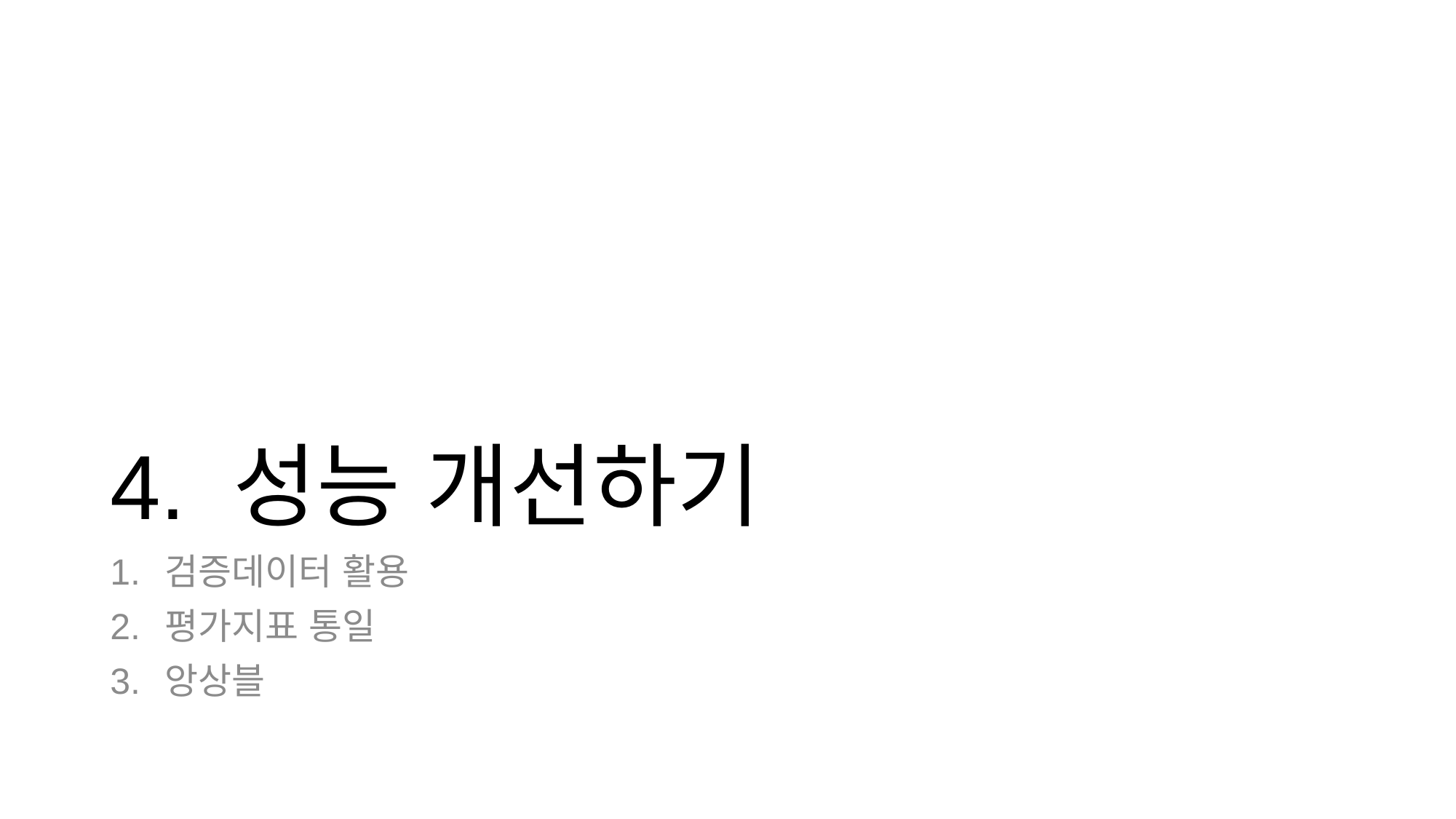

# 4. 성능 개선하기
검증데이터 활용
평가지표 통일
앙상블